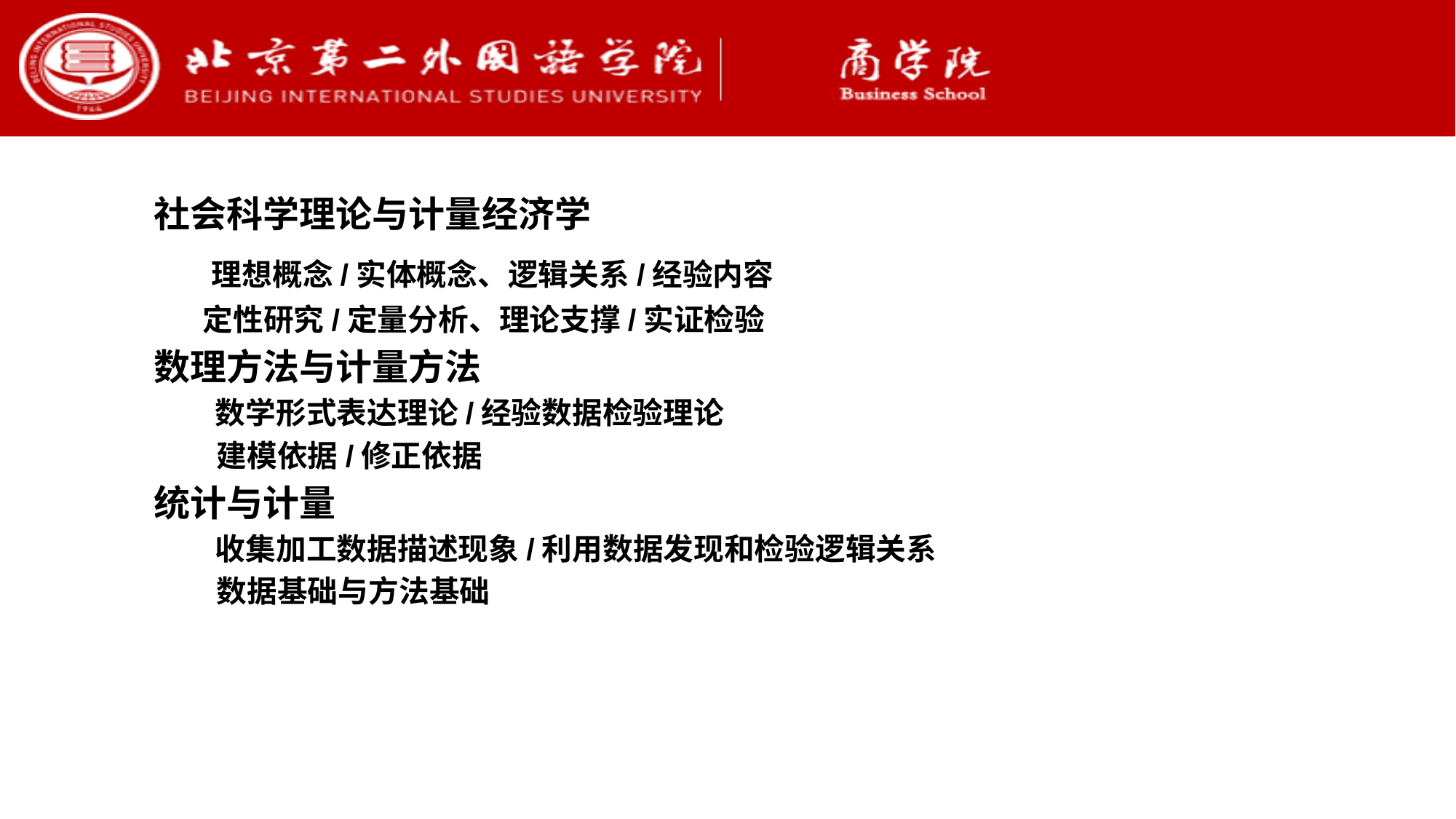

社会科学理论与计量经济学
     理想概念/实体概念、逻辑关系/经验内容
      定性研究/定量分析、理论支撑/实证检验
数理方法与计量方法
        数学形式表达理论/经验数据检验理论
        建模依据/修正依据
统计与计量
        收集加工数据描述现象/利用数据发现和检验逻辑关系
        数据基础与方法基础